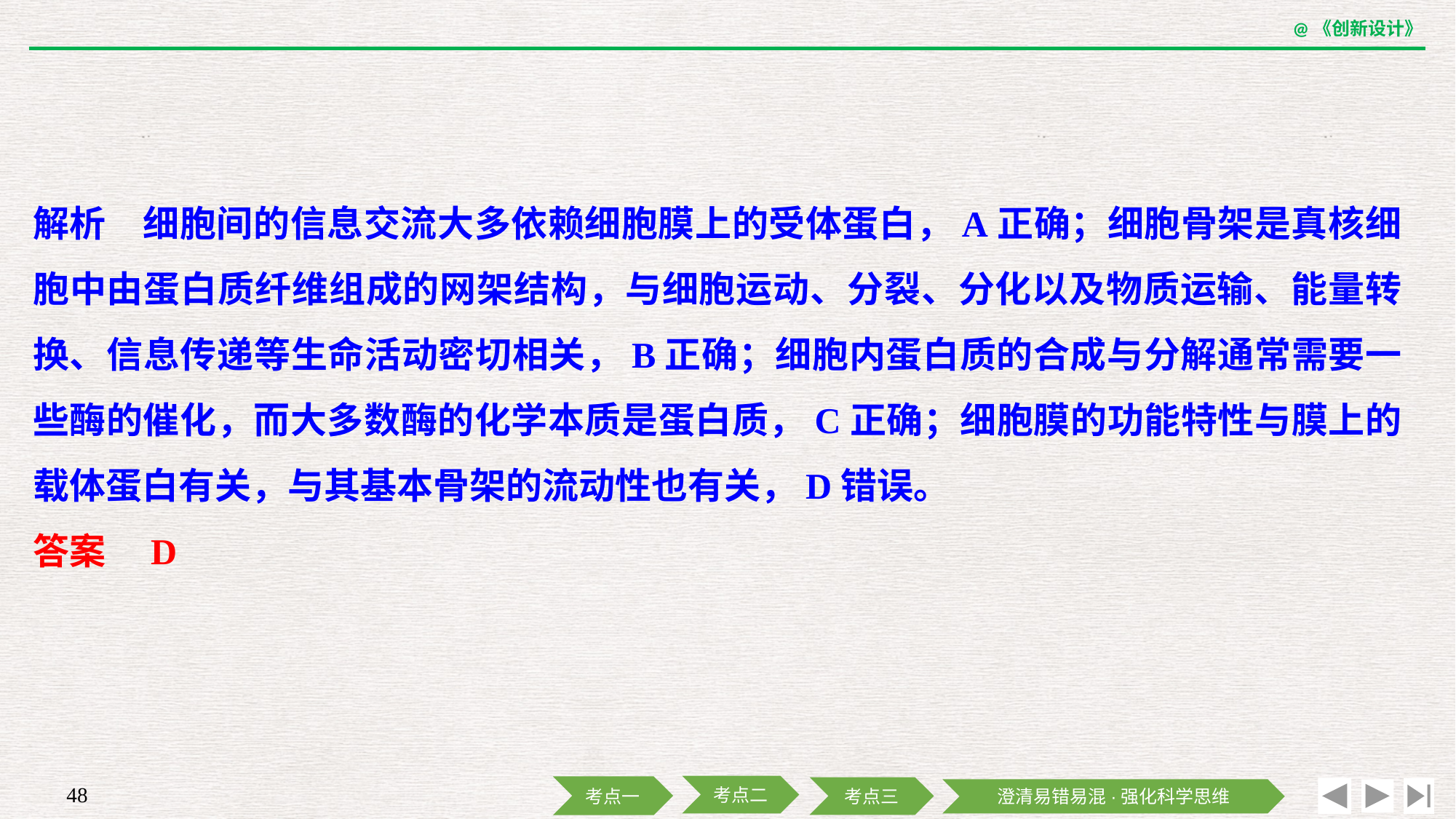

解析　细胞间的信息交流大多依赖细胞膜上的受体蛋白，A正确；细胞骨架是真核细胞中由蛋白质纤维组成的网架结构，与细胞运动、分裂、分化以及物质运输、能量转换、信息传递等生命活动密切相关，B正确；细胞内蛋白质的合成与分解通常需要一些酶的催化，而大多数酶的化学本质是蛋白质，C正确；细胞膜的功能特性与膜上的载体蛋白有关，与其基本骨架的流动性也有关，D错误。
答案　D